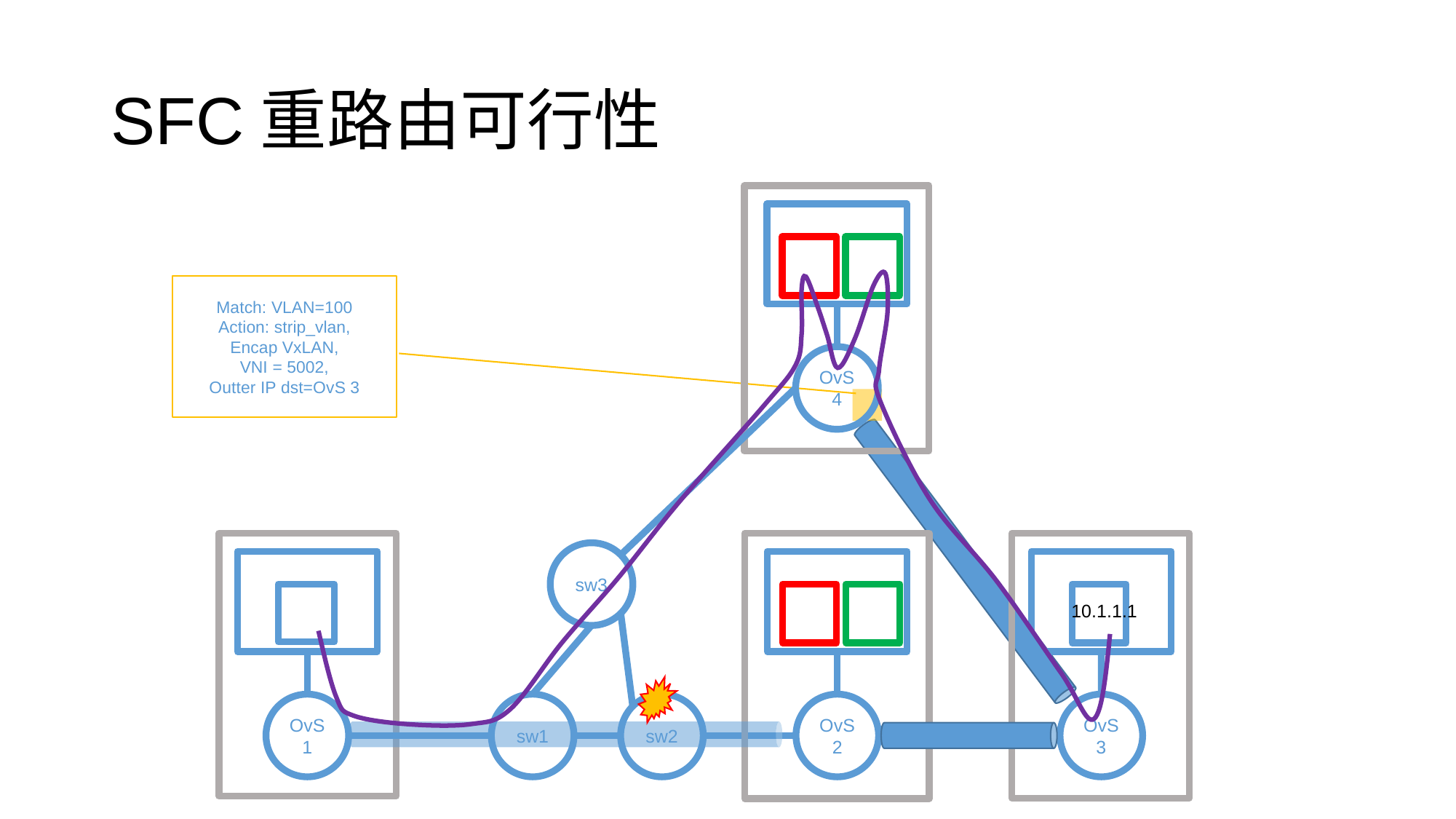

# SFC重路由可行性

Match: VLAN=100
Action: strip_vlan,
Encap VxLAN,
VNI = 5002,
Outter IP dst=OvS 3
OvS4

sw3

10.1.1.1

OvS1
sw1
sw2
OvS3
OvS2